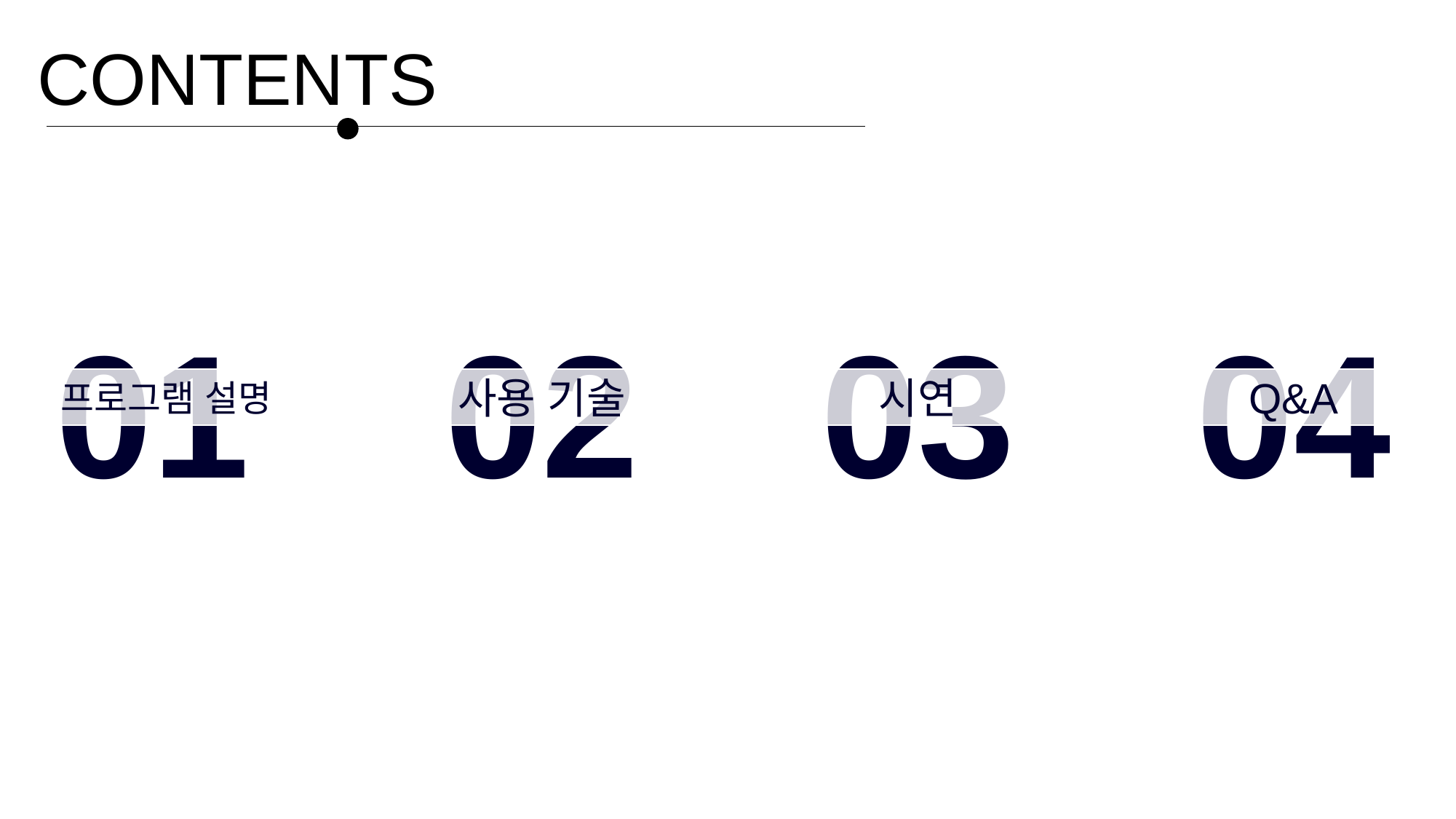

CONTENTS

01
02
03
04
프로그램 설명
사용 기술
시연
Q&A